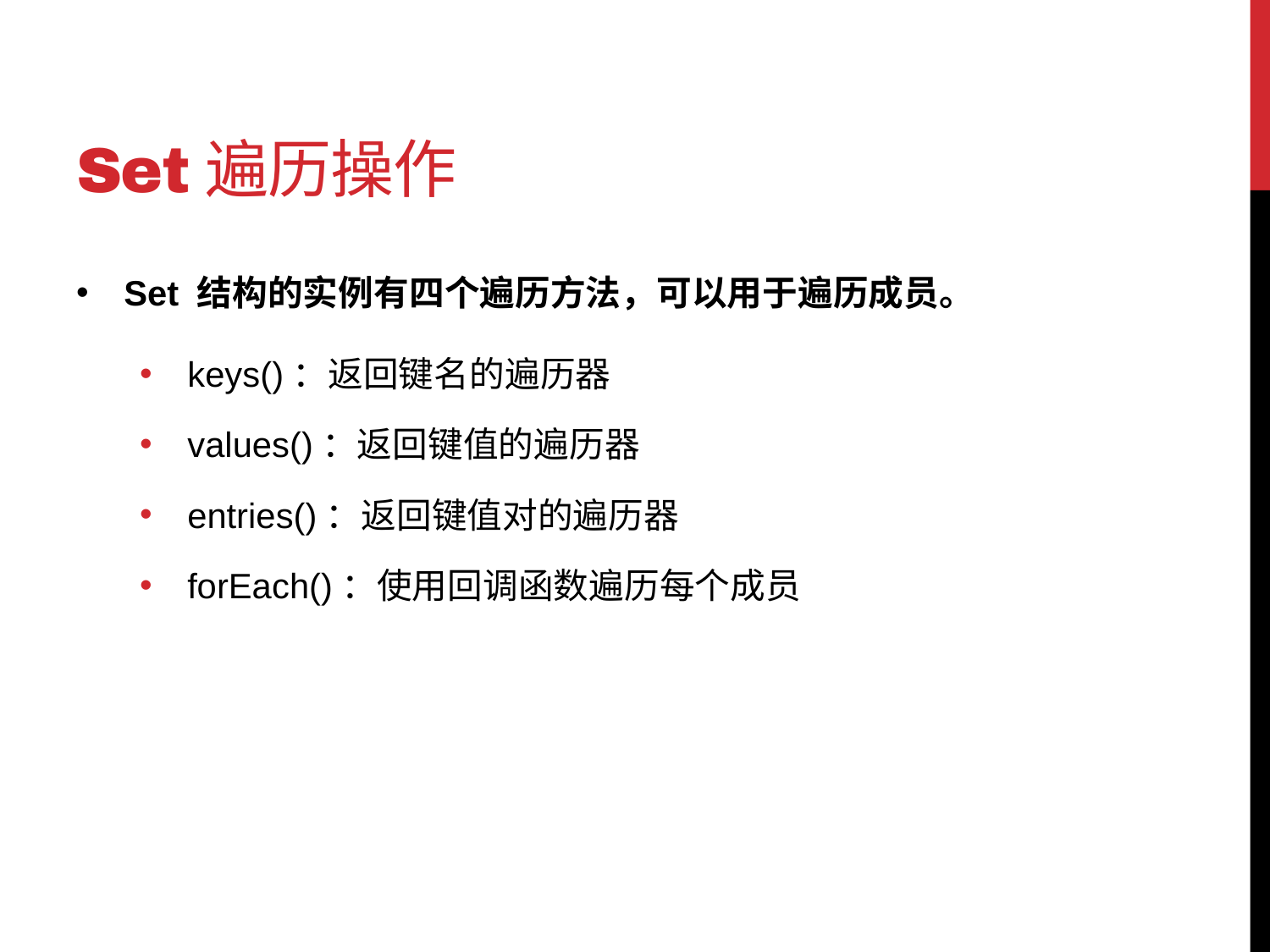

# Set遍历操作
Set 结构的实例有四个遍历方法，可以用于遍历成员。
keys()：返回键名的遍历器
values()：返回键值的遍历器
entries()：返回键值对的遍历器
forEach()：使用回调函数遍历每个成员